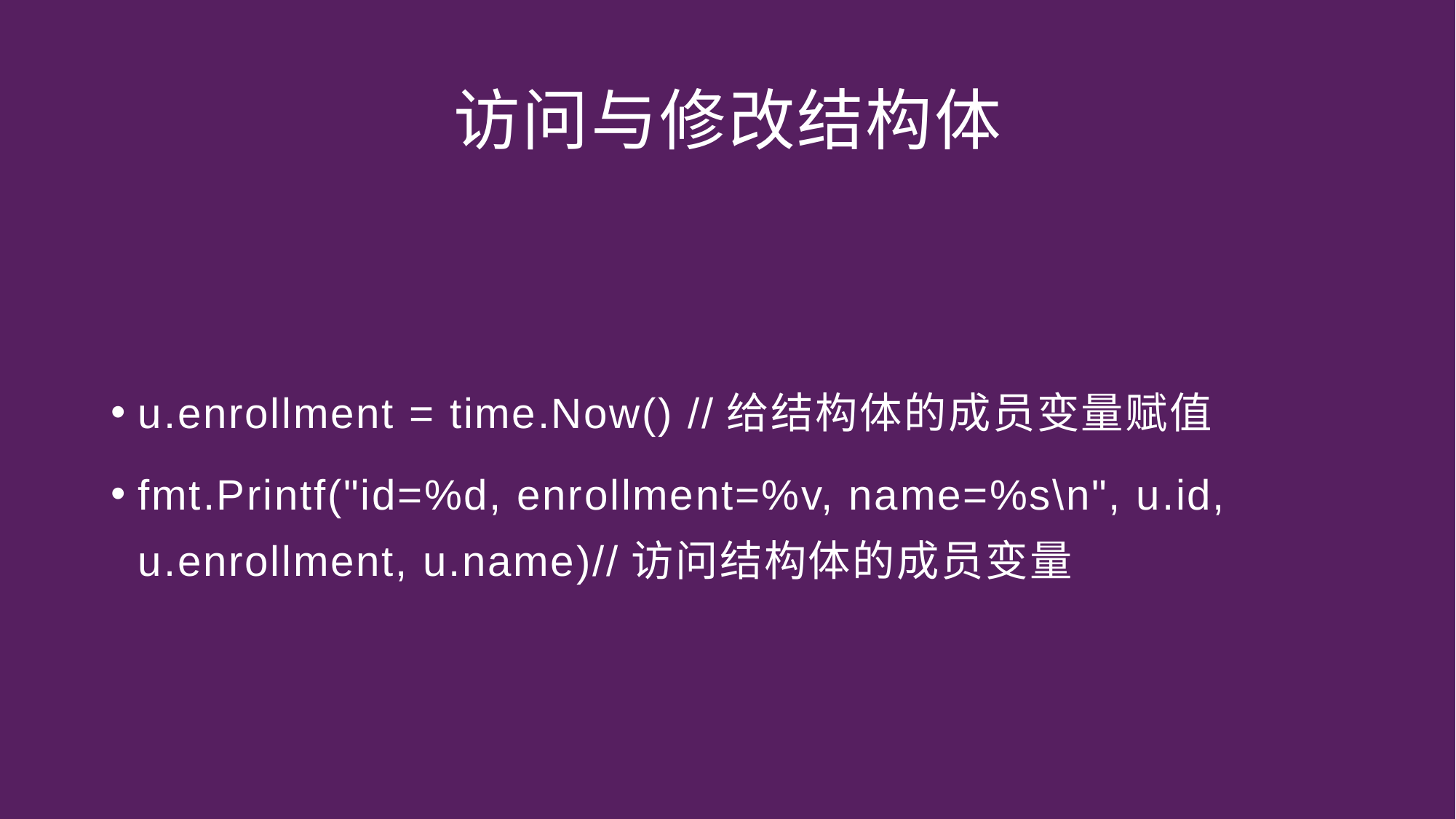

# 访问与修改结构体
u.enrollment = time.Now() //给结构体的成员变量赋值
fmt.Printf("id=%d, enrollment=%v, name=%s\n", u.id, u.enrollment, u.name)//访问结构体的成员变量